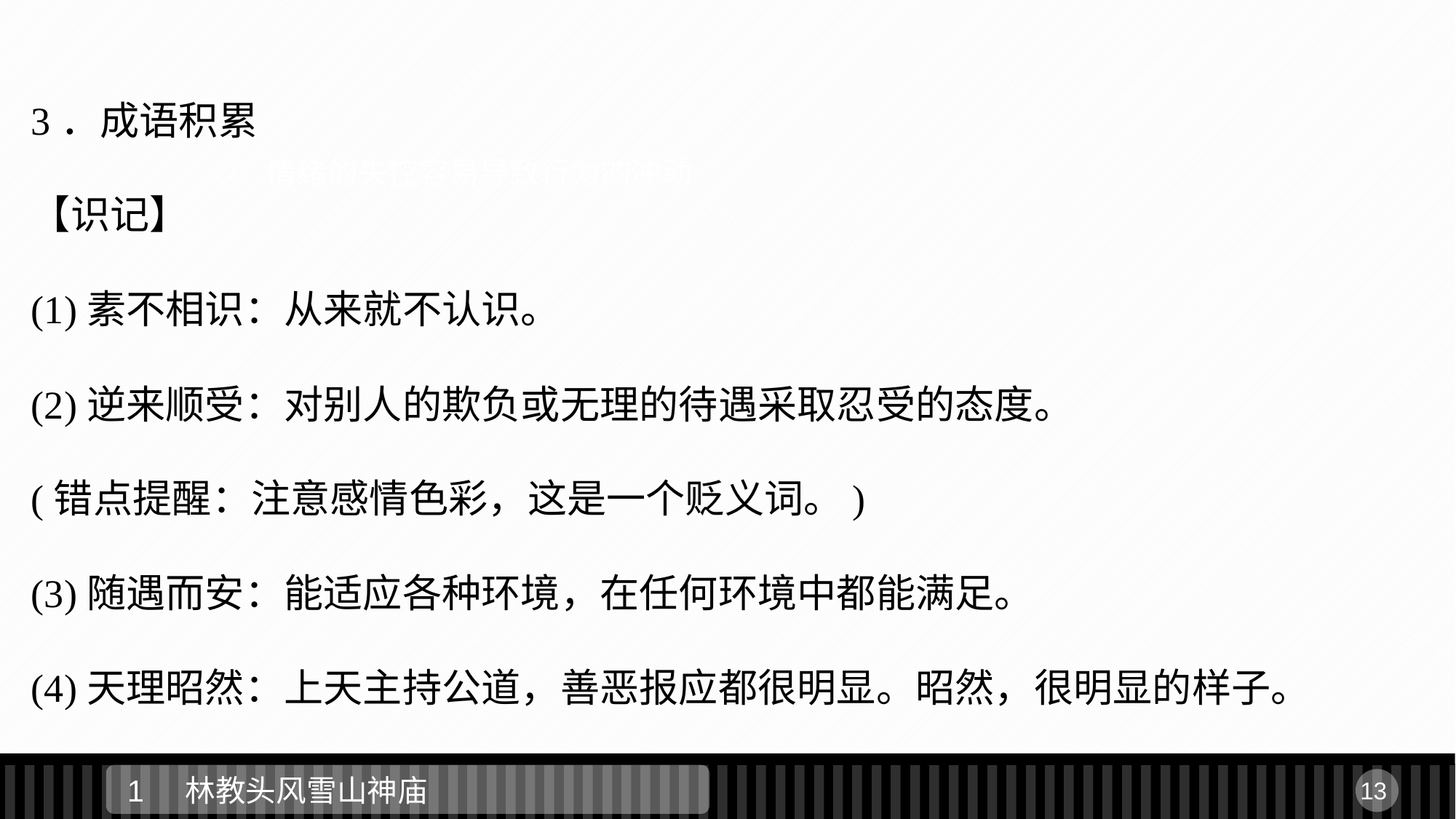

3．成语积累
【识记】
(1)素不相识：从来就不认识。
(2)逆来顺受：对别人的欺负或无理的待遇采取忍受的态度。
(错点提醒：注意感情色彩，这是一个贬义词。)
(3)随遇而安：能适应各种环境，在任何环境中都能满足。
(4)天理昭然：上天主持公道，善恶报应都很明显。昭然，很明显的样子。
 ②  情绪的失控容易导致行为的冲动